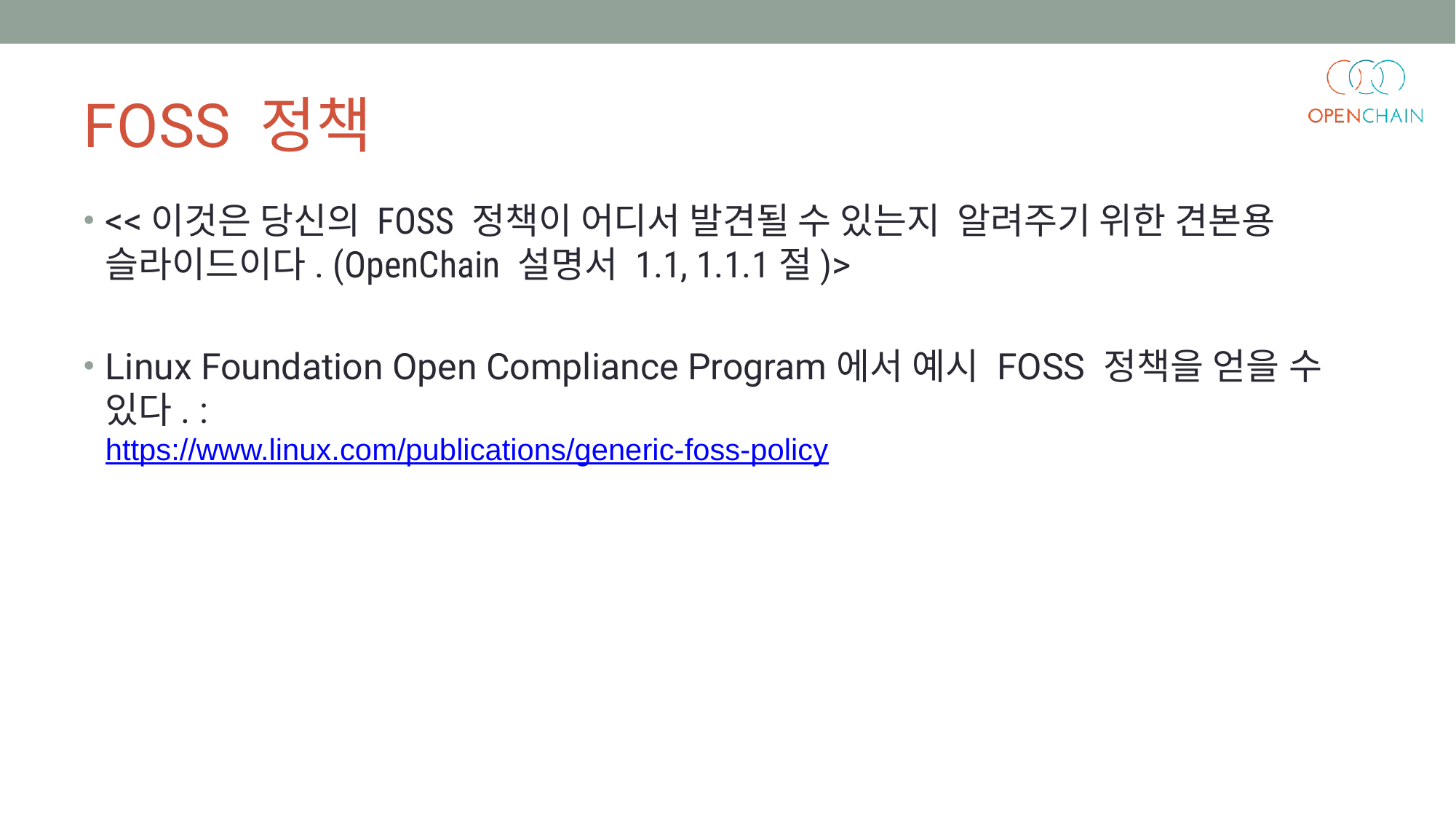

# FOSS 정책
<<이것은 당신의 FOSS 정책이 어디서 발견될 수 있는지  알려주기 위한 견본용 슬라이드이다. (OpenChain 설명서 1.1, 1.1.1절)>

Linux Foundation Open Compliance Program에서 예시 FOSS 정책을 얻을 수 있다. :
https://www.linux.com/publications/generic-foss-policy